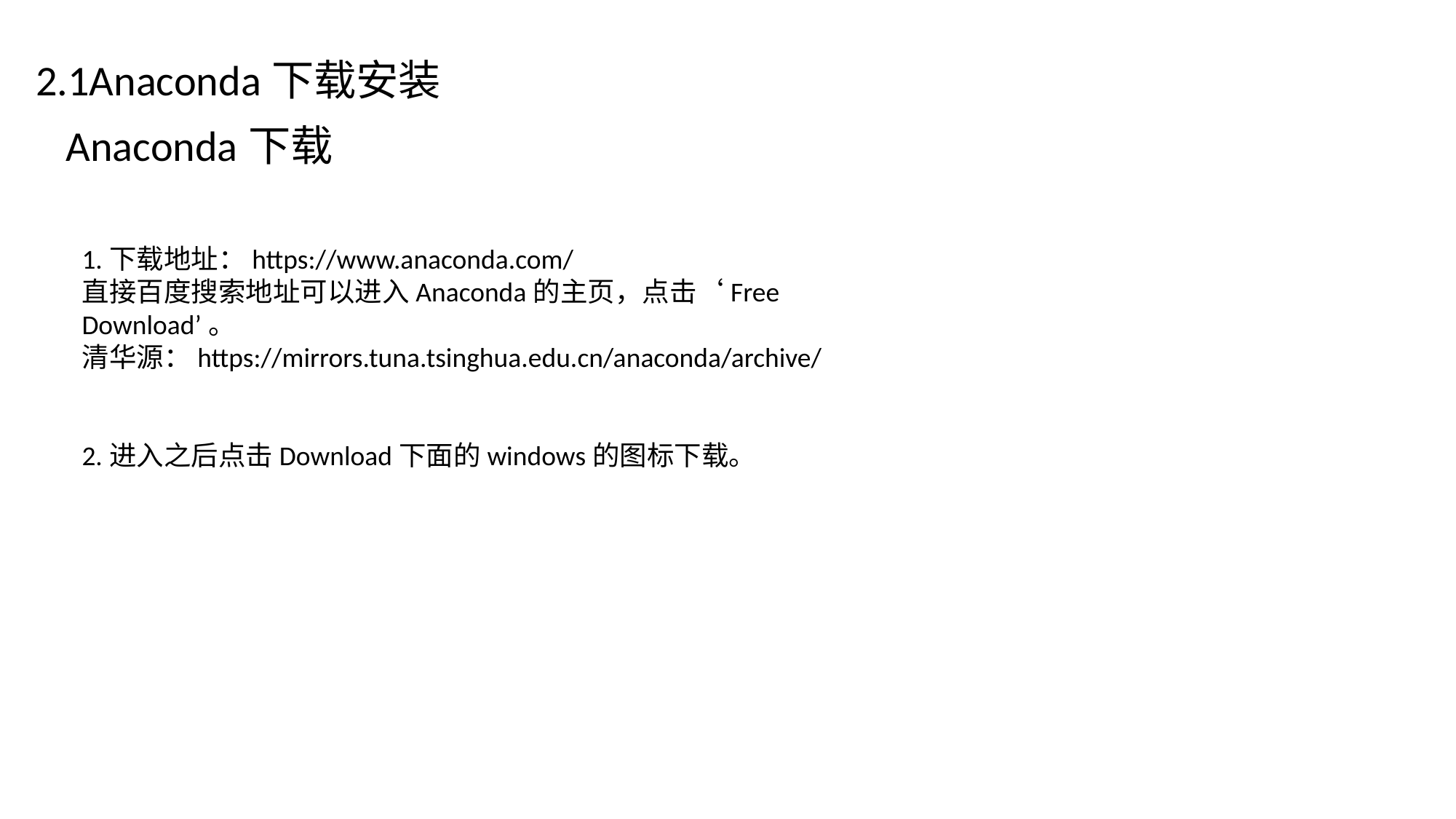

# 2.1Anaconda下载安装
Anaconda下载

1.下载地址：https://www.anaconda.com/
直接百度搜索地址可以进入Anaconda的主页，点击‘Free Download’。
清华源：https://mirrors.tuna.tsinghua.edu.cn/anaconda/archive/

2.进入之后点击Download下面的windows的图标下载。